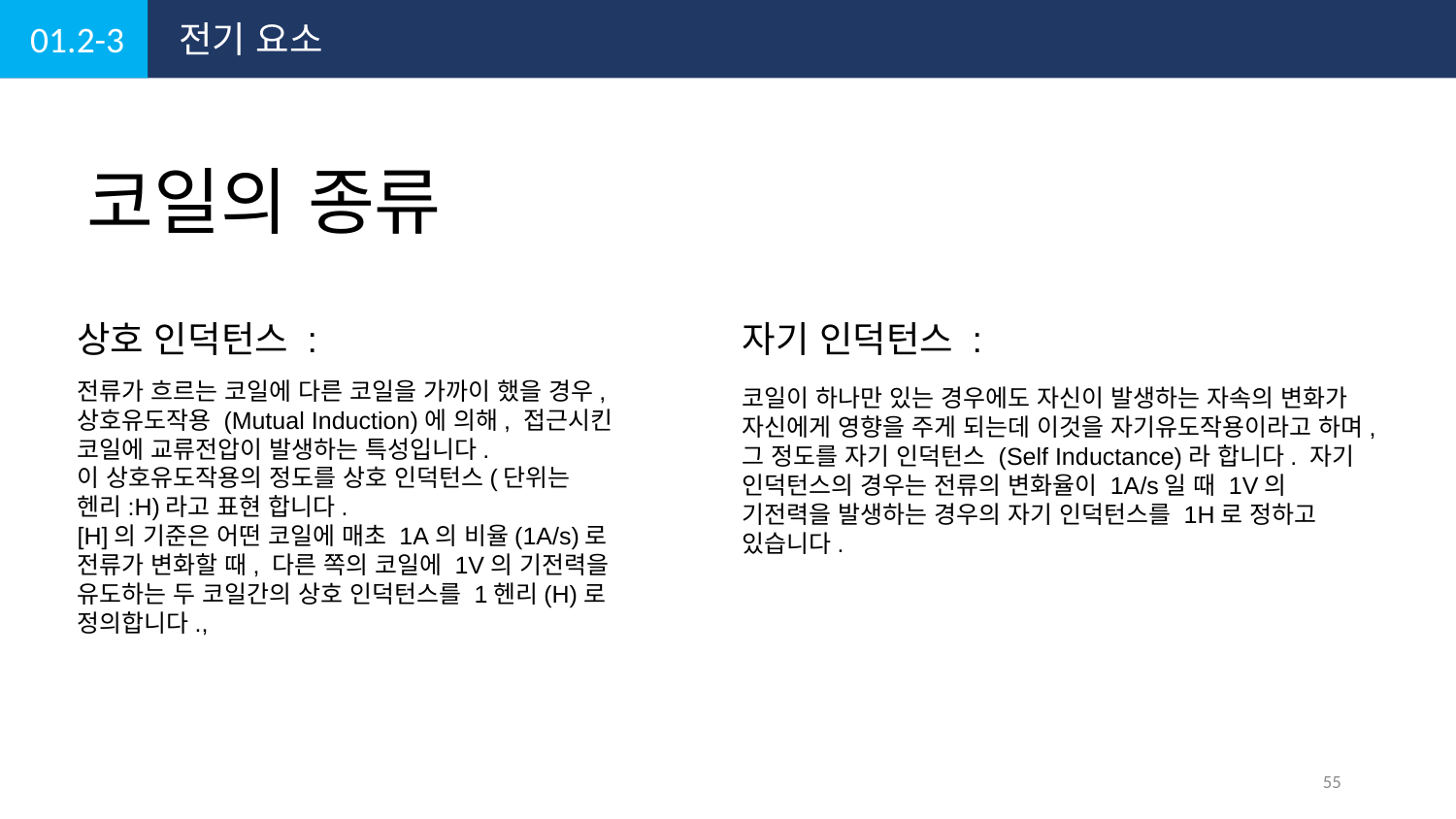

01.2-3
전기 요소
코일의 종류
상호 인덕턴스 :
자기 인덕턴스 :
전류가 흐르는 코일에 다른 코일을 가까이 했을 경우, 상호유도작용 (Mutual Induction)에 의해, 접근시킨 코일에 교류전압이 발생하는 특성입니다.
이 상호유도작용의 정도를 상호 인덕턴스(단위는 헨리:H)라고 표현 합니다.
[H]의 기준은 어떤 코일에 매초 1A의 비율(1A/s)로 전류가 변화할 때, 다른 쪽의 코일에 1V의 기전력을 유도하는 두 코일간의 상호 인덕턴스를 1헨리(H)로 정의합니다.,
코일이 하나만 있는 경우에도 자신이 발생하는 자속의 변화가 자신에게 영향을 주게 되는데 이것을 자기유도작용이라고 하며, 그 정도를 자기 인덕턴스 (Self Inductance)라 합니다. 자기 인덕턴스의 경우는 전류의 변화율이 1A/s일 때 1V의 기전력을 발생하는 경우의 자기 인덕턴스를 1H로 정하고 있습니다.
55